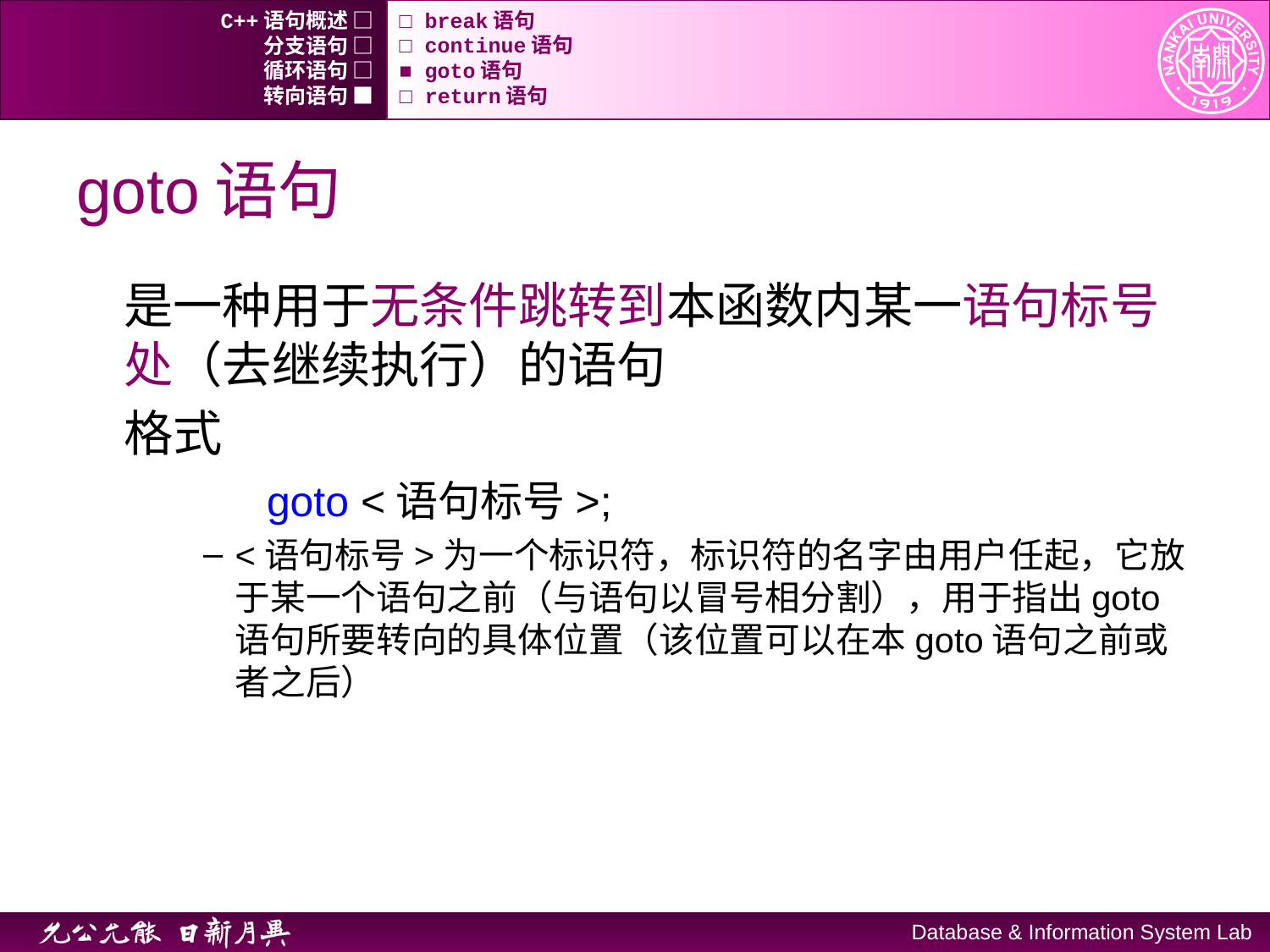

C++语句概述 □
□ break语句
分支语句 □
□ continue语句
循环语句 □
■ goto语句
转向语句 ■
□ return语句
# goto语句
是一种用于无条件跳转到本函数内某一语句标号处（去继续执行）的语句
格式
	goto <语句标号>;
<语句标号>为一个标识符，标识符的名字由用户任起，它放于某一个语句之前（与语句以冒号相分割），用于指出goto语句所要转向的具体位置（该位置可以在本goto语句之前或者之后）